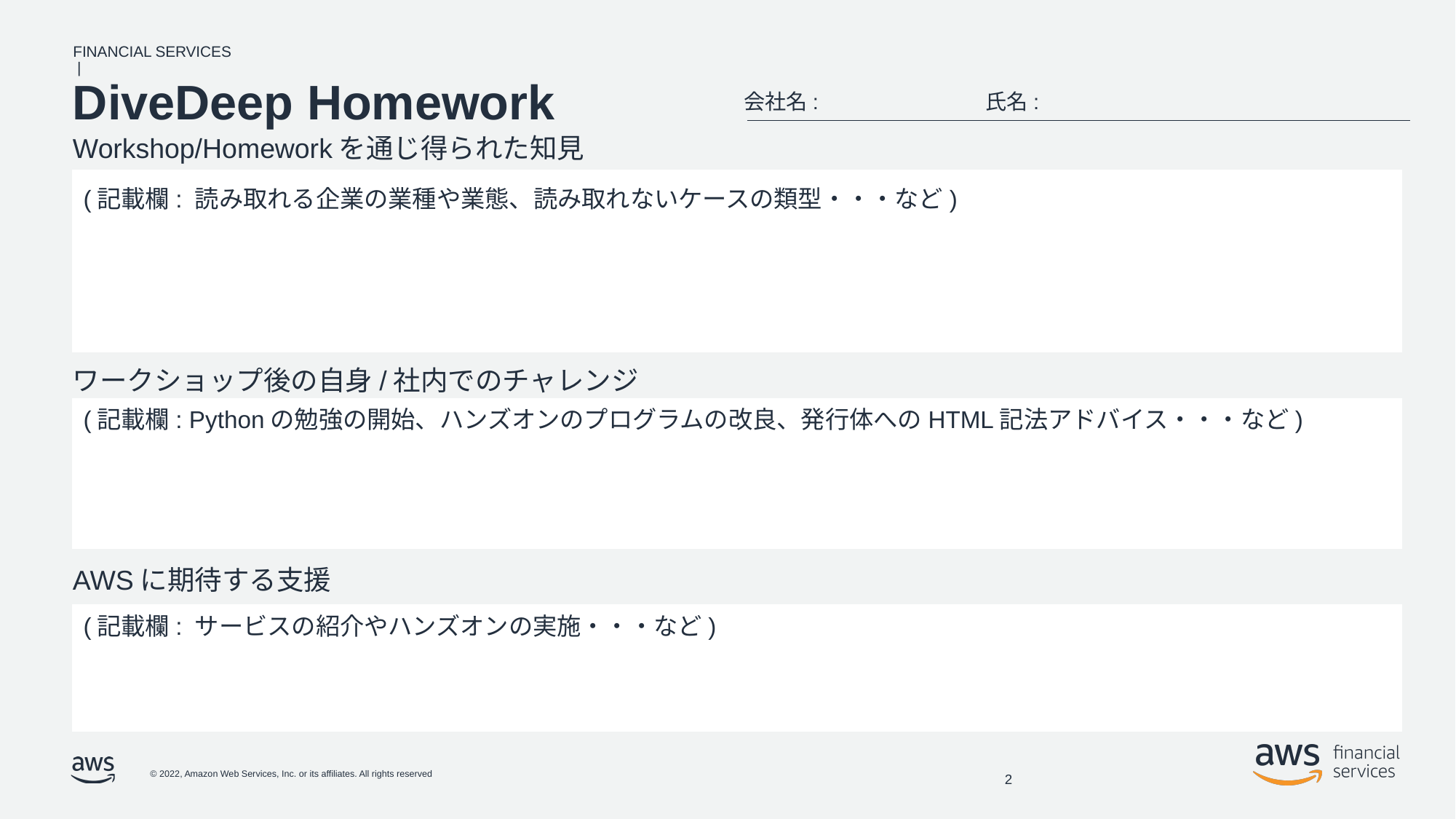

# DiveDeep Homework
会社名:                           氏名:
Workshop/Homeworkを通じ得られた知見

(記載欄: 読み取れる企業の業種や業態、読み取れないケースの類型・・・など)

ワークショップ後の自身/社内でのチャレンジ
(記載欄: Pythonの勉強の開始、ハンズオンのプログラムの改良、発行体へのHTML記法アドバイス・・・など)

AWSに期待する支援

(記載欄: サービスの紹介やハンズオンの実施・・・など)

2